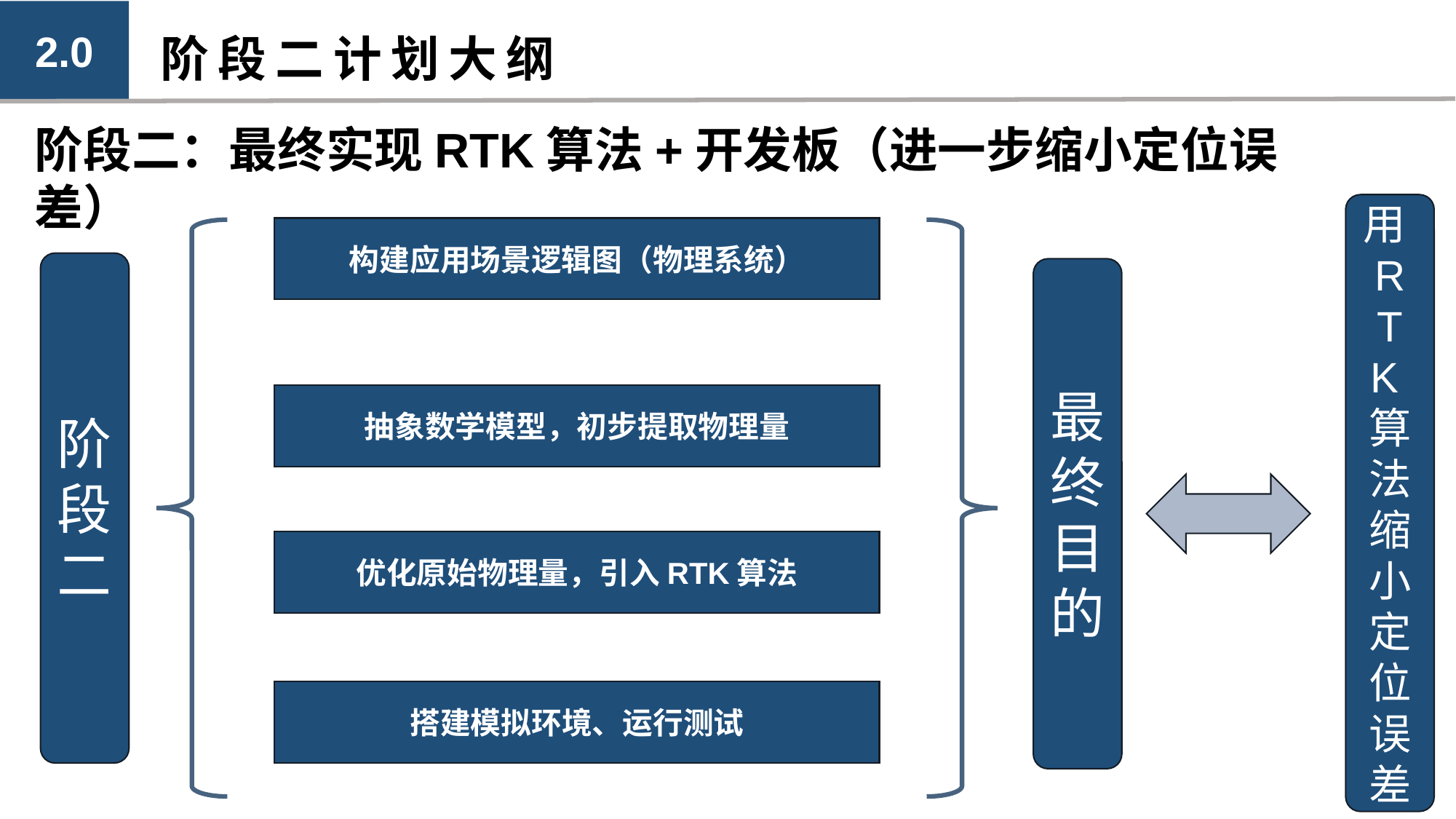

2.0
阶段二计划大纲
阶段二：最终实现RTK算法+开发板（进一步缩小定位误差）
用R
T
K算法缩小定位误差
构建应用场景逻辑图（物理系统）

阶段二
最终目的
抽象数学模型，初步提取物理量

优化原始物理量，引入RTK算法
搭建模拟环境、运行测试